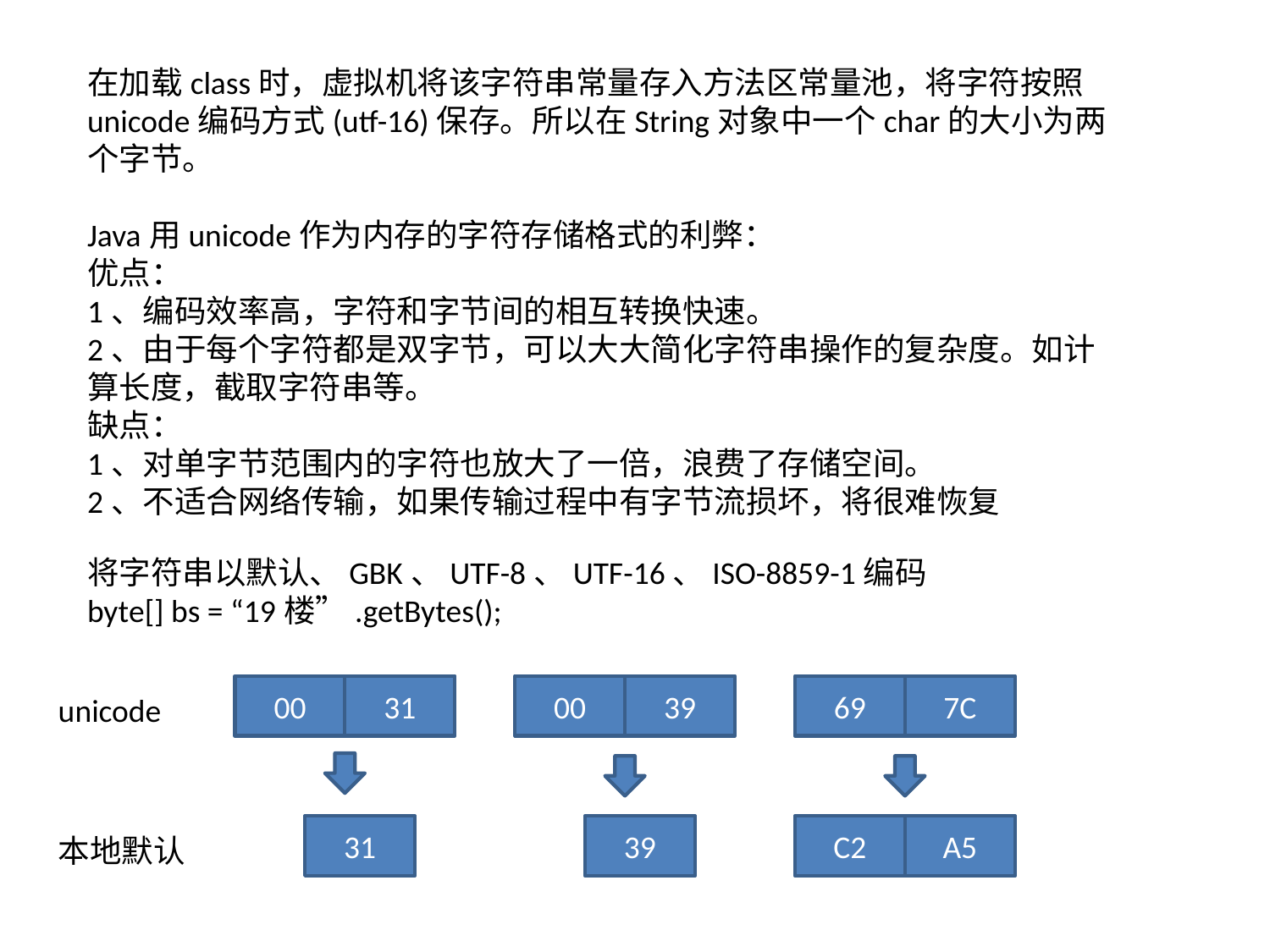

在加载class时，虚拟机将该字符串常量存入方法区常量池，将字符按照unicode编码方式(utf-16)保存。所以在String对象中一个char的大小为两个字节。

Java用unicode作为内存的字符存储格式的利弊：
优点：
1、编码效率高，字符和字节间的相互转换快速。
2、由于每个字符都是双字节，可以大大简化字符串操作的复杂度。如计算长度，截取字符串等。
缺点：
1、对单字节范围内的字符也放大了一倍，浪费了存储空间。
2、不适合网络传输，如果传输过程中有字节流损坏，将很难恢复
将字符串以默认、GBK、UTF-8、UTF-16、ISO-8859-1编码
byte[] bs = “19楼”.getBytes();

00
31
00
39
69
7C
unicode

31
39
C2
A5
本地默认